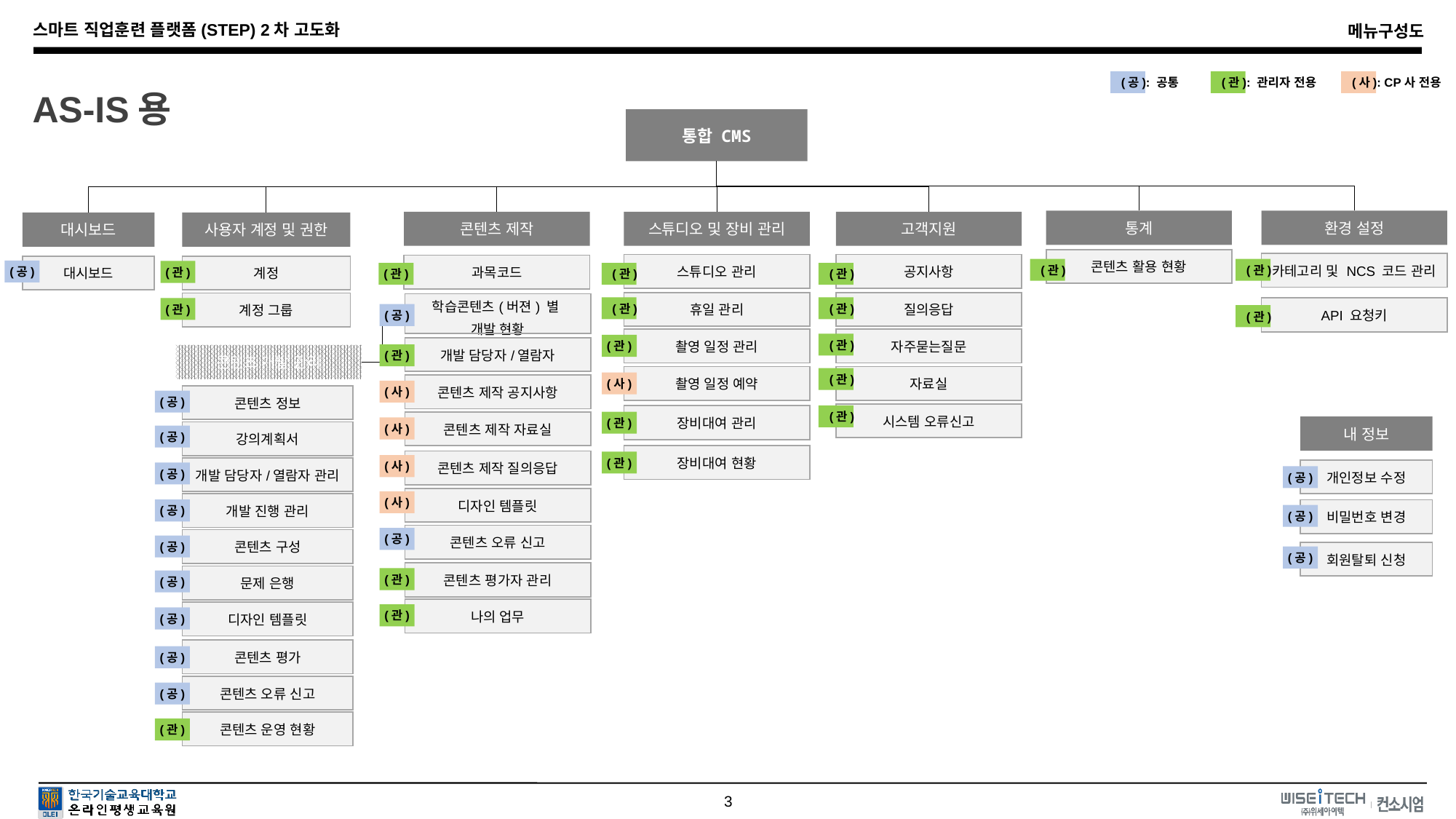

(공): 공통
(관): 관리자 전용
(사): CP사 전용
AS-IS용
통합 CMS
통계
환경 설정
콘텐츠 제작
스튜디오 및 장비 관리
고객지원
대시보드
사용자 계정 및 권한
| 콘텐츠 활용 현황 |
| --- |
| 카테고리 및 NCS 코드 관리 |
| --- |
| 스튜디오 관리 |
| --- |
| 공지사항 |
| --- |
| 과목코드 |
| --- |
| 대시보드 |
| --- |
| 계정 |
| --- |
(관)
(관)
(공)
(관)
(관)
(관)
(관)
| 휴일 관리 |
| --- |
| 질의응답 |
| --- |
| 계정 그룹 |
| --- |
| 학습콘텐츠(버젼) 별 개발 현황 |
| --- |
(관)
(관)
| API 요청키 |
| --- |
(관)
(공)
(관)
| 촬영 일정 관리 |
| --- |
| 자주묻는질문 |
| --- |
(관)
(관)
| 개발 담당자/열람자 |
| --- |
(관)
콘텐츠 개발 관리
| 촬영 일정 예약 |
| --- |
| 자료실 |
| --- |
(관)
(사)
| 콘텐츠 제작 공지사항 |
| --- |
(사)
| 콘텐츠 정보 |
| --- |
(공)
| 시스템 오류신고 |
| --- |
(관)
| 장비대여 관리 |
| --- |
(관)
| 콘텐츠 제작 자료실 |
| --- |
내 정보
(사)
| 강의계획서 |
| --- |
(공)
| 장비대여 현황 |
| --- |
| 콘텐츠 제작 질의응답 |
| --- |
(관)
(사)
| 개발 담당자/열람자 관리 |
| --- |
| 개인정보 수정 |
| --- |
(공)
(공)
| 디자인 템플릿 |
| --- |
(사)
| 개발 진행 관리 |
| --- |
(공)
| 비밀번호 변경 |
| --- |
(공)
| 콘텐츠 오류 신고 |
| --- |
(공)
| 콘텐츠 구성 |
| --- |
(공)
| 회원탈퇴 신청 |
| --- |
(공)
| 콘텐츠 평가자 관리 |
| --- |
| 문제 은행 |
| --- |
(관)
(공)
| 나의 업무 |
| --- |
| 디자인 템플릿 |
| --- |
(관)
(공)
| 콘텐츠 평가 |
| --- |
(공)
| 콘텐츠 오류 신고 |
| --- |
(공)
| 콘텐츠 운영 현황 |
| --- |
(관)